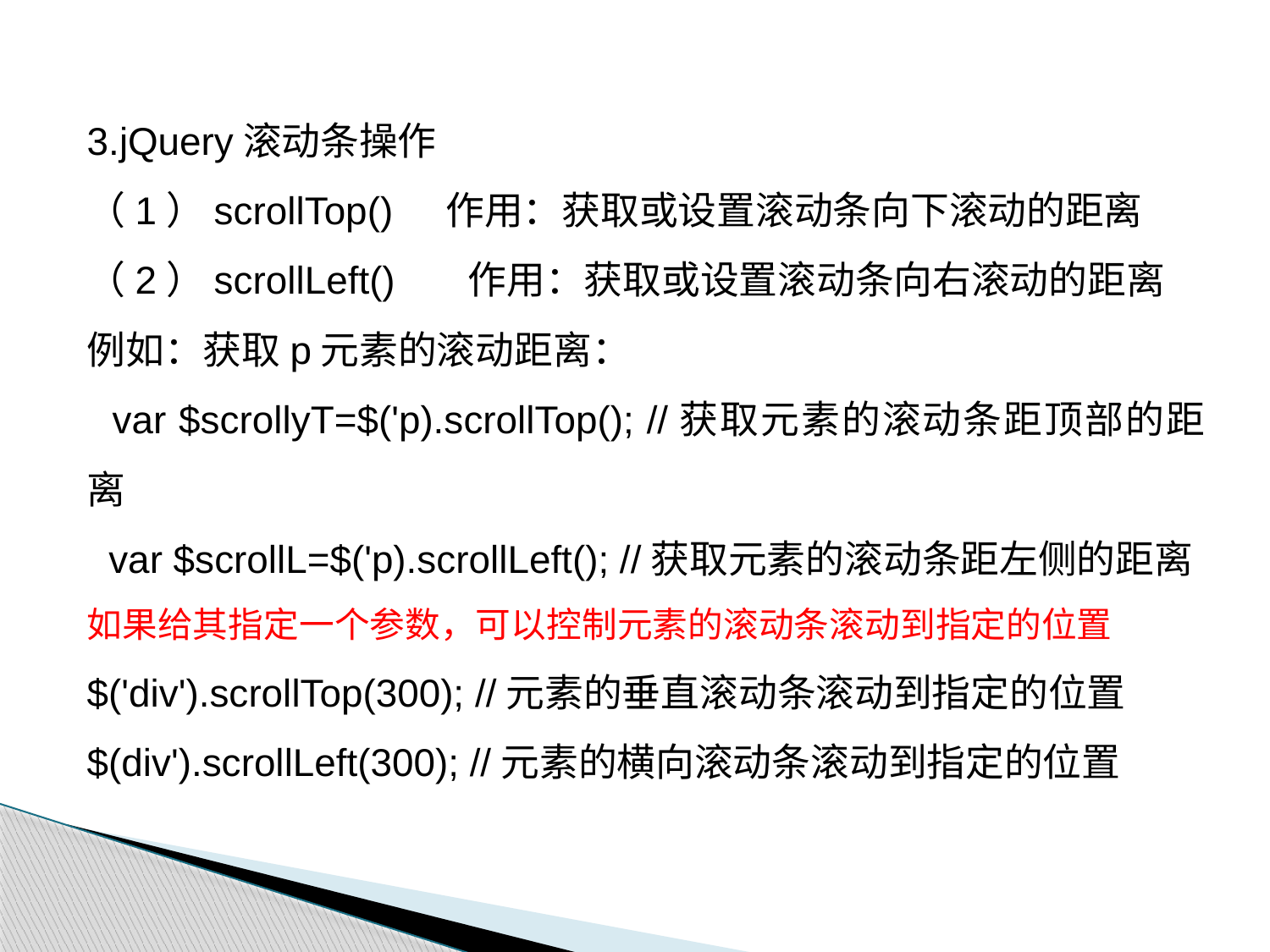

3.jQuery滚动条操作
（1）scrollTop()    作用：获取或设置滚动条向下滚动的距离
（2）scrollLeft()	作用：获取或设置滚动条向右滚动的距离
例如：获取p元素的滚动距离：
  var $scrollyT=$('p).scrollTop(); //获取元素的滚动条距顶部的距离
  var $scrollL=$('p).scrollLeft(); //获取元素的滚动条距左侧的距离
如果给其指定一个参数，可以控制元素的滚动条滚动到指定的位置
$('div').scrollTop(300); //元素的垂直滚动条滚动到指定的位置
$(div').scrollLeft(300); //元素的横向滚动条滚动到指定的位置